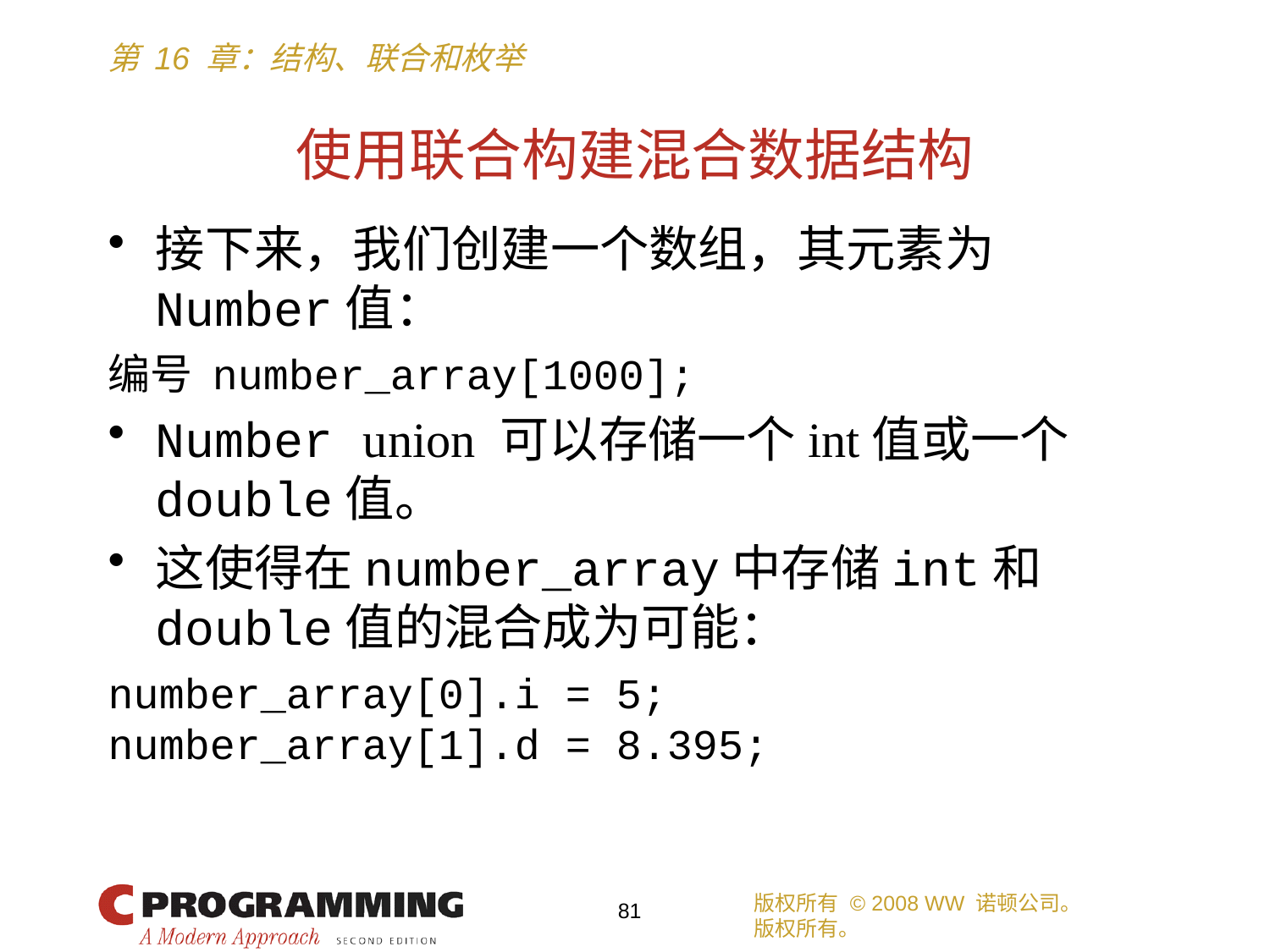

# 使用联合构建混合数据结构
接下来，我们创建一个数组，其元素为Number值：
编号 number_array[1000];
Number union 可以存储一个int值或一个double值。
这使得在number_array中存储int和double值的混合成为可能：
number_array[0].i = 5;
number_array[1].d = 8.395;
版权所有 © 2008 WW 诺顿公司。
版权所有。
81